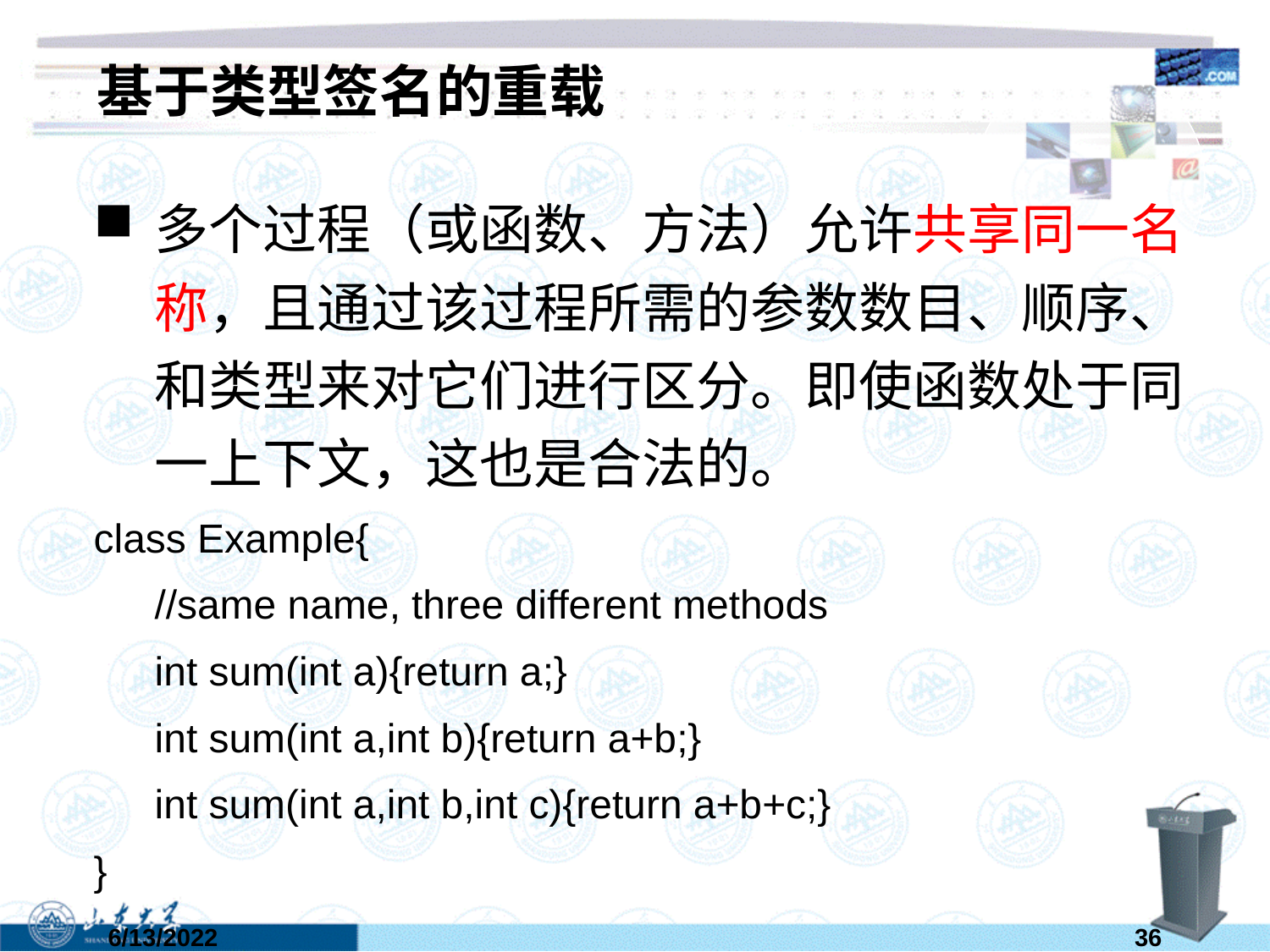

# 基于类型签名的重载
多个过程（或函数、方法）允许共享同一名称，且通过该过程所需的参数数目、顺序、和类型来对它们进行区分。即使函数处于同一上下文，这也是合法的。
class Example{
	//same name, three different methods
	int sum(int a){return a;}
	int sum(int a,int b){return a+b;}
	int sum(int a,int b,int c){return a+b+c;}
}
6/13/2022
36